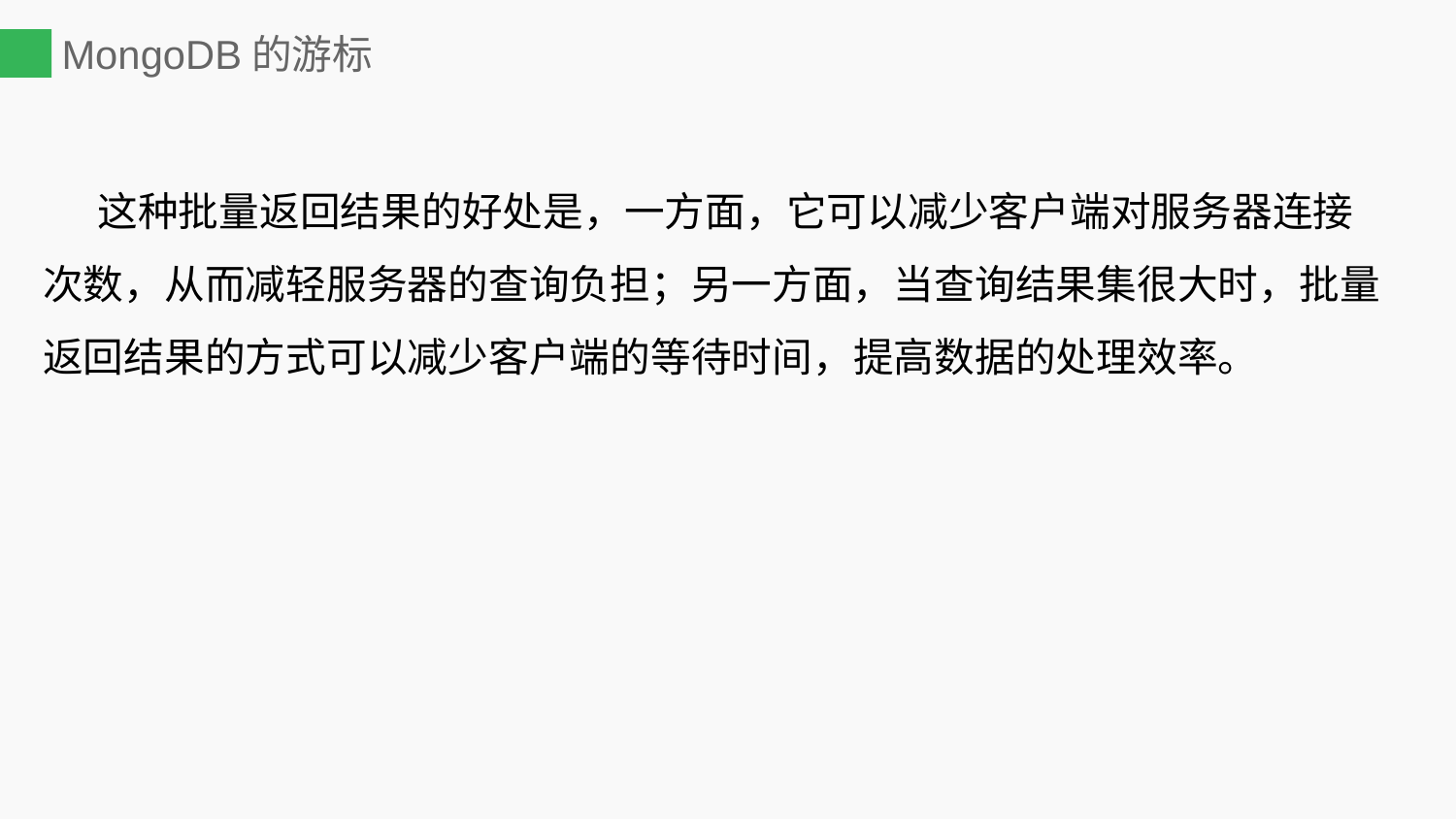

# MongoDB的游标
     这种批量返回结果的好处是，一方面，它可以减少客户端对服务器连接次数，从而减轻服务器的查询负担；另一方面，当查询结果集很大时，批量返回结果的方式可以减少客户端的等待时间，提高数据的处理效率。